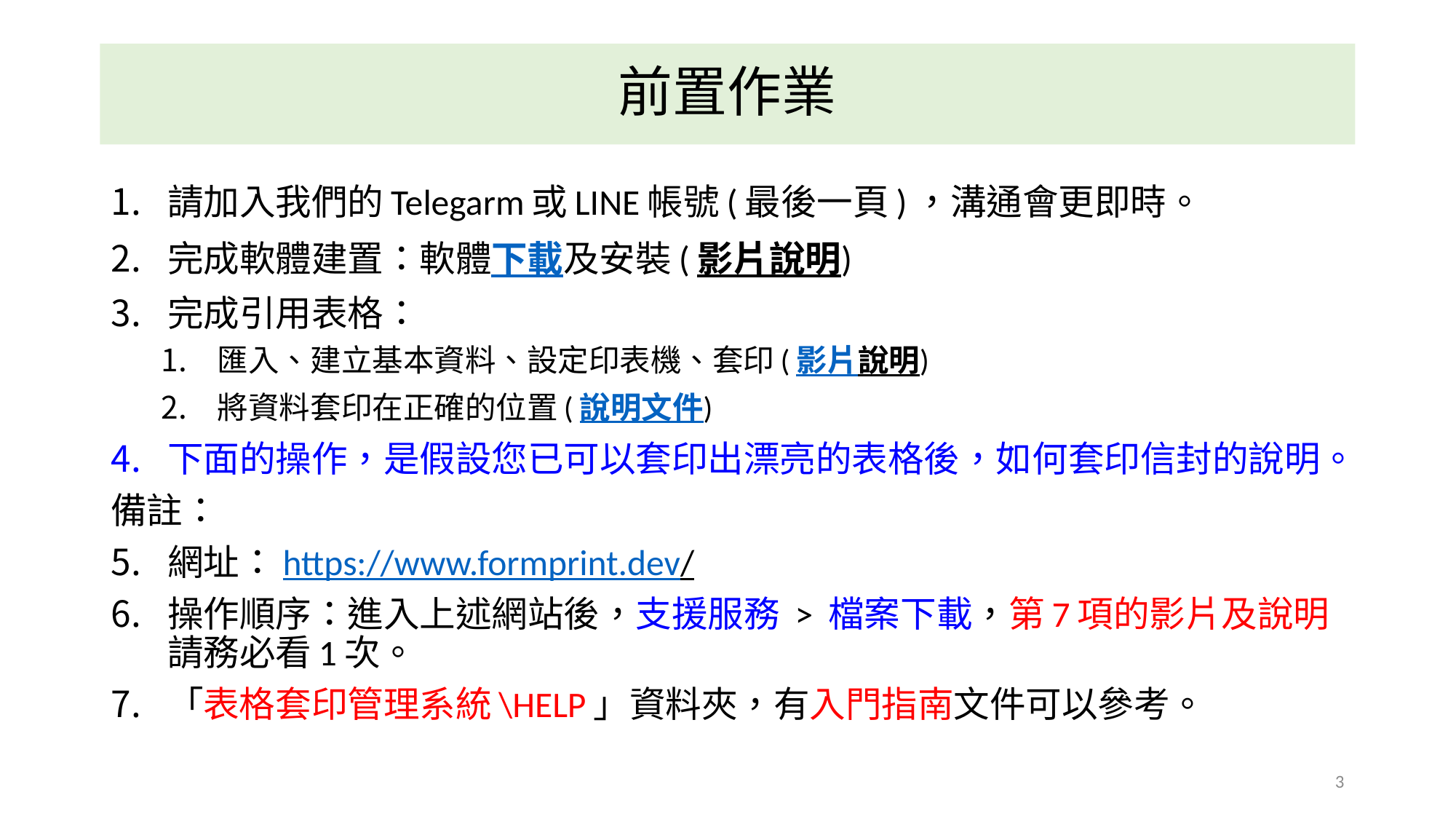

前置作業
請加入我們的Telegarm或LINE帳號(最後一頁)，溝通會更即時。
完成軟體建置：軟體下載及安裝(影片說明)
完成引用表格：
匯入、建立基本資料、設定印表機、套印(影片說明)
將資料套印在正確的位置(說明文件)
下面的操作，是假設您已可以套印出漂亮的表格後，如何套印信封的說明。
備註：
網址：https://www.formprint.dev/
操作順序：進入上述網站後，支援服務 > 檔案下載，第7項的影片及說明請務必看1次。
「表格套印管理系統\HELP」資料夾，有入門指南文件可以參考。

3